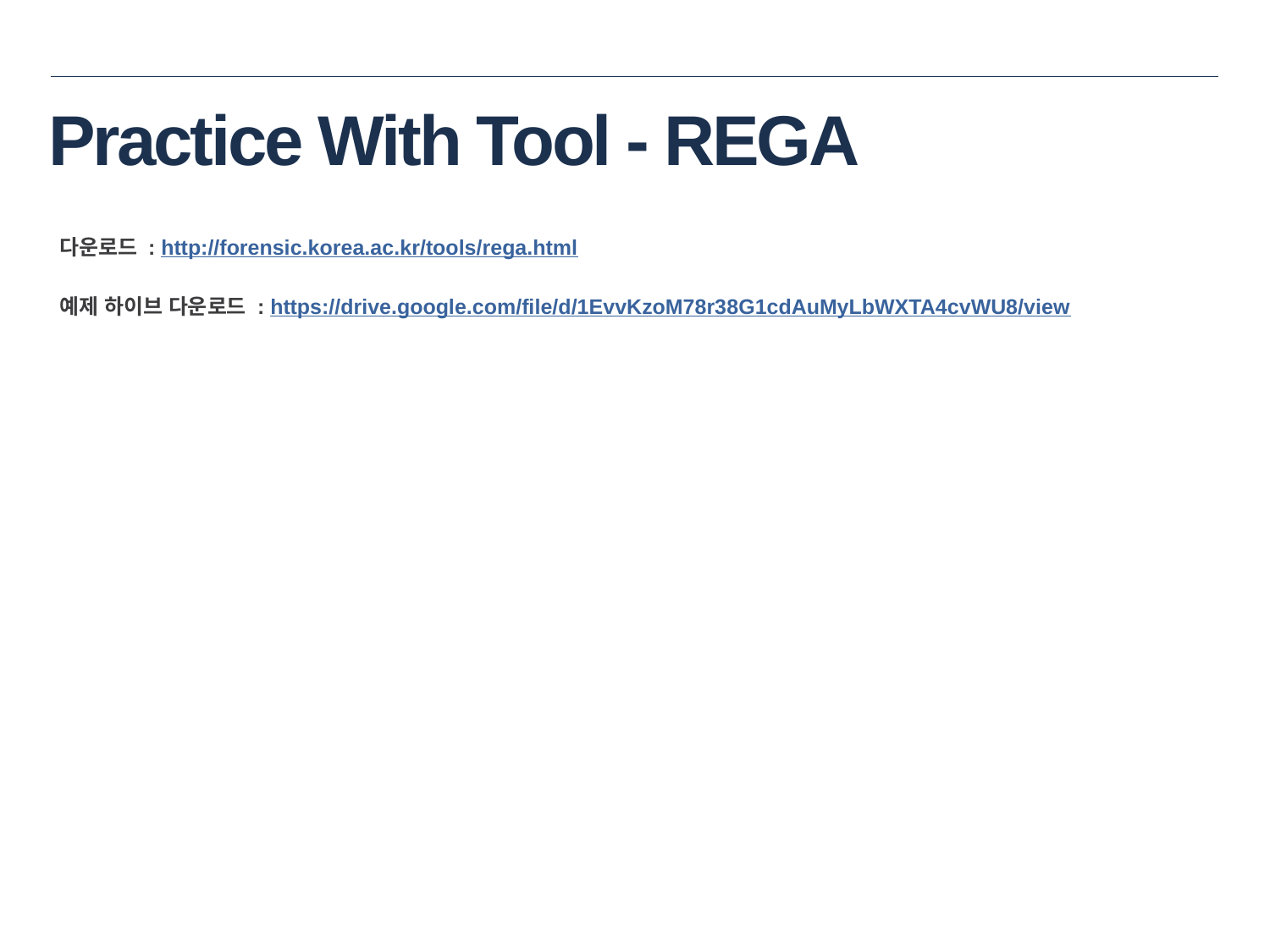

# Practice With Tool - REGA
다운로드 : http://forensic.korea.ac.kr/tools/rega.html

예제 하이브 다운로드 : https://drive.google.com/file/d/1EvvKzoM78r38G1cdAuMyLbWXTA4cvWU8/view